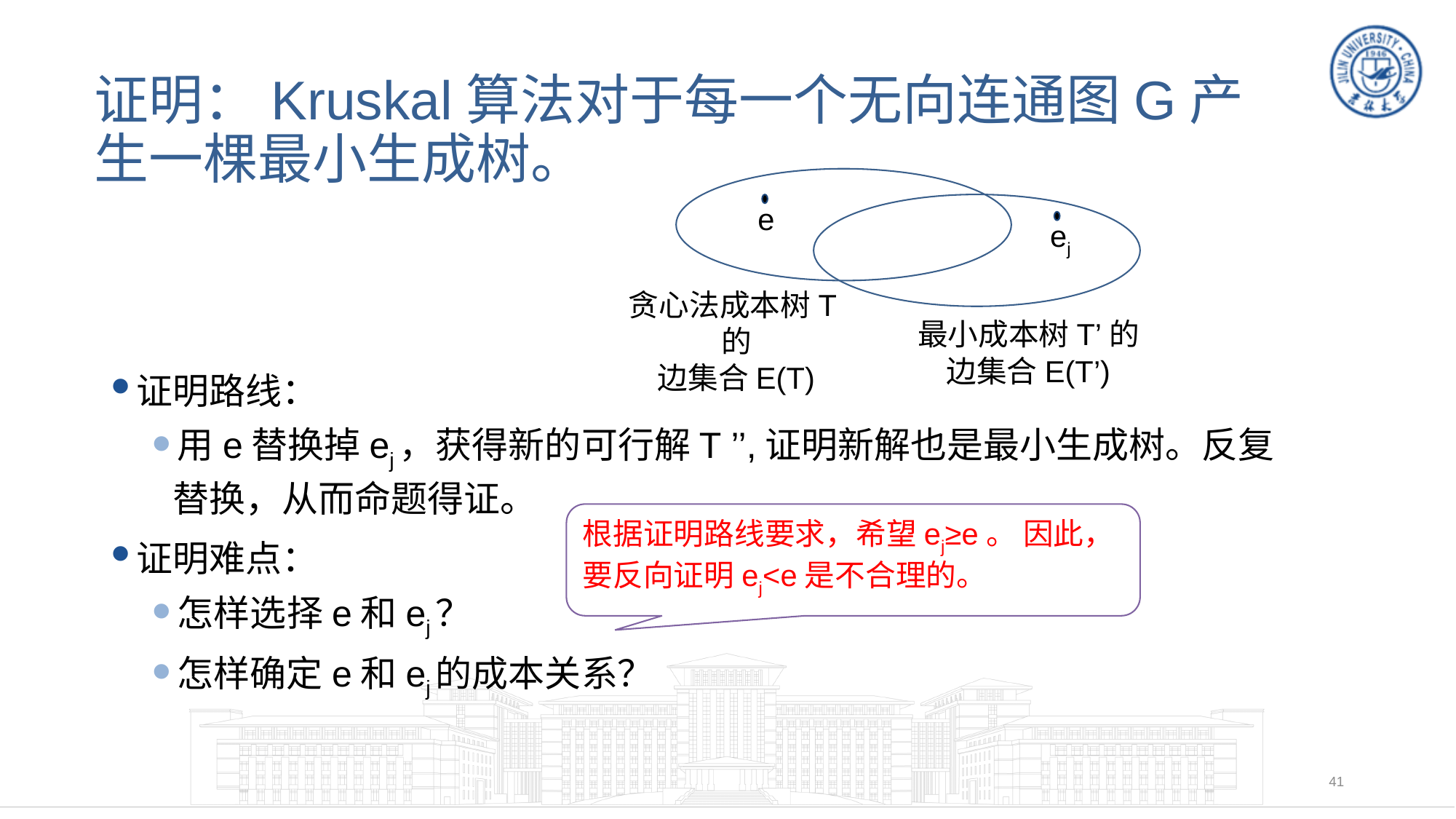

# 证明：Kruskal算法对于每一个无向连通图G产生一棵最小生成树。

e

ej

贪心法成本树T的
边集合E(T)
最小成本树T’的
边集合E(T’)
证明路线：
用e替换掉ej，获得新的可行解T ’’,证明新解也是最小生成树。反复替换，从而命题得证。
证明难点：
怎样选择e和ej？
怎样确定e和ej的成本关系？
根据证明路线要求，希望ej≥e。 因此，要反向证明ej<e是不合理的。
41